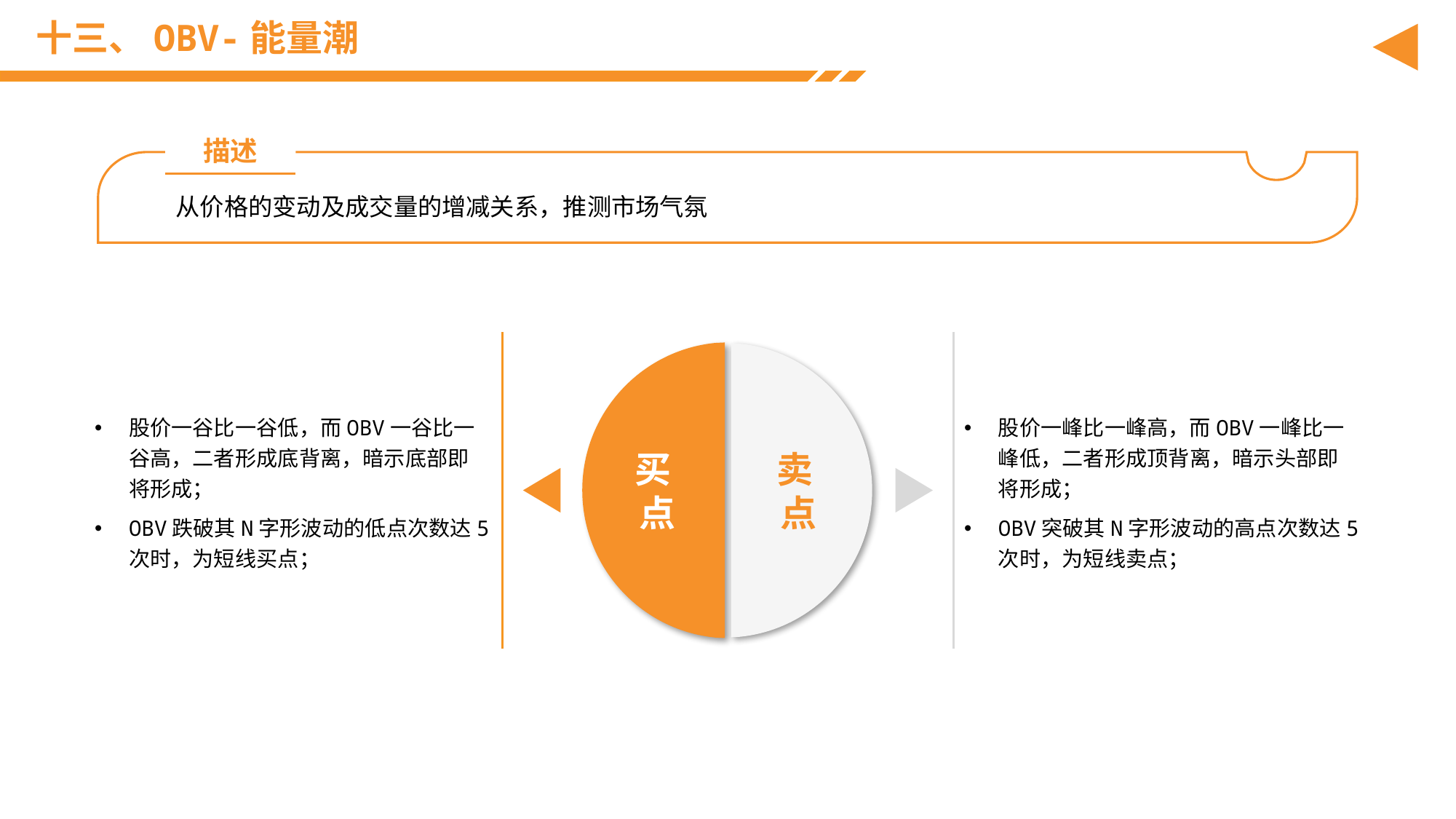

# 十三、OBV-能量潮

描述

从价格的变动及成交量的增减关系，推测市场气氛
股价一谷比一谷低，而OBV一谷比一谷高，二者形成底背离，暗示底部即将形成；
OBV跌破其N字形波动的低点次数达5次时，为短线买点；
股价一峰比一峰高，而OBV一峰比一峰低，二者形成顶背离，暗示头部即将形成；
OBV突破其N字形波动的高点次数达5次时，为短线卖点；

买
点
卖
点